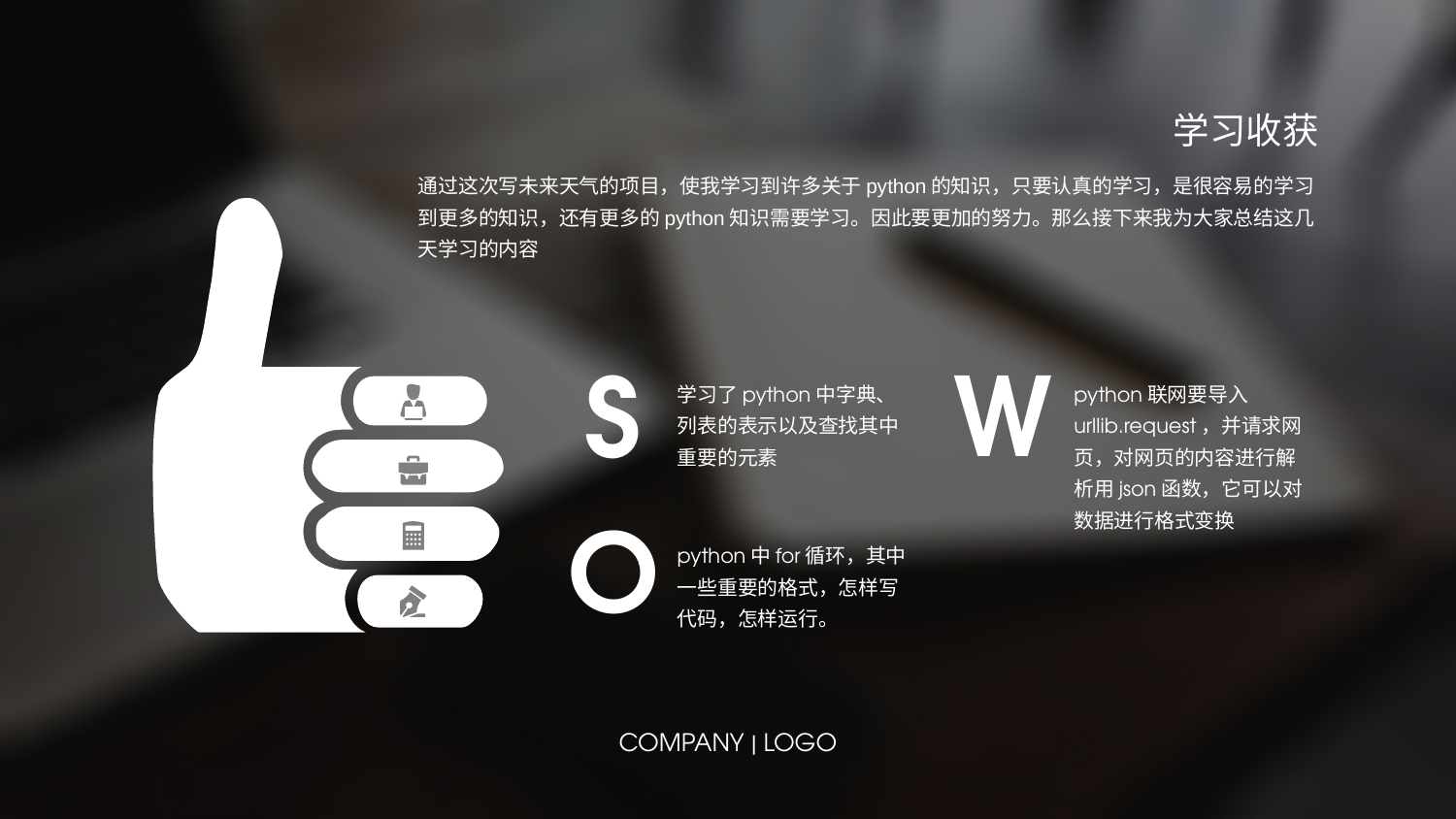

学习收获
通过这次写未来天气的项目，使我学习到许多关于python的知识，只要认真的学习，是很容易的学习到更多的知识，还有更多的python知识需要学习。因此要更加的努力。那么接下来我为大家总结这几天学习的内容

W
S
学习了python中字典、列表的表示以及查找其中重要的元素
python联网要导入urllib.request，并请求网页，对网页的内容进行解析用json函数，它可以对数据进行格式变换
O
python中for循环，其中一些重要的格式，怎样写代码，怎样运行。
COMPANY | LOGO